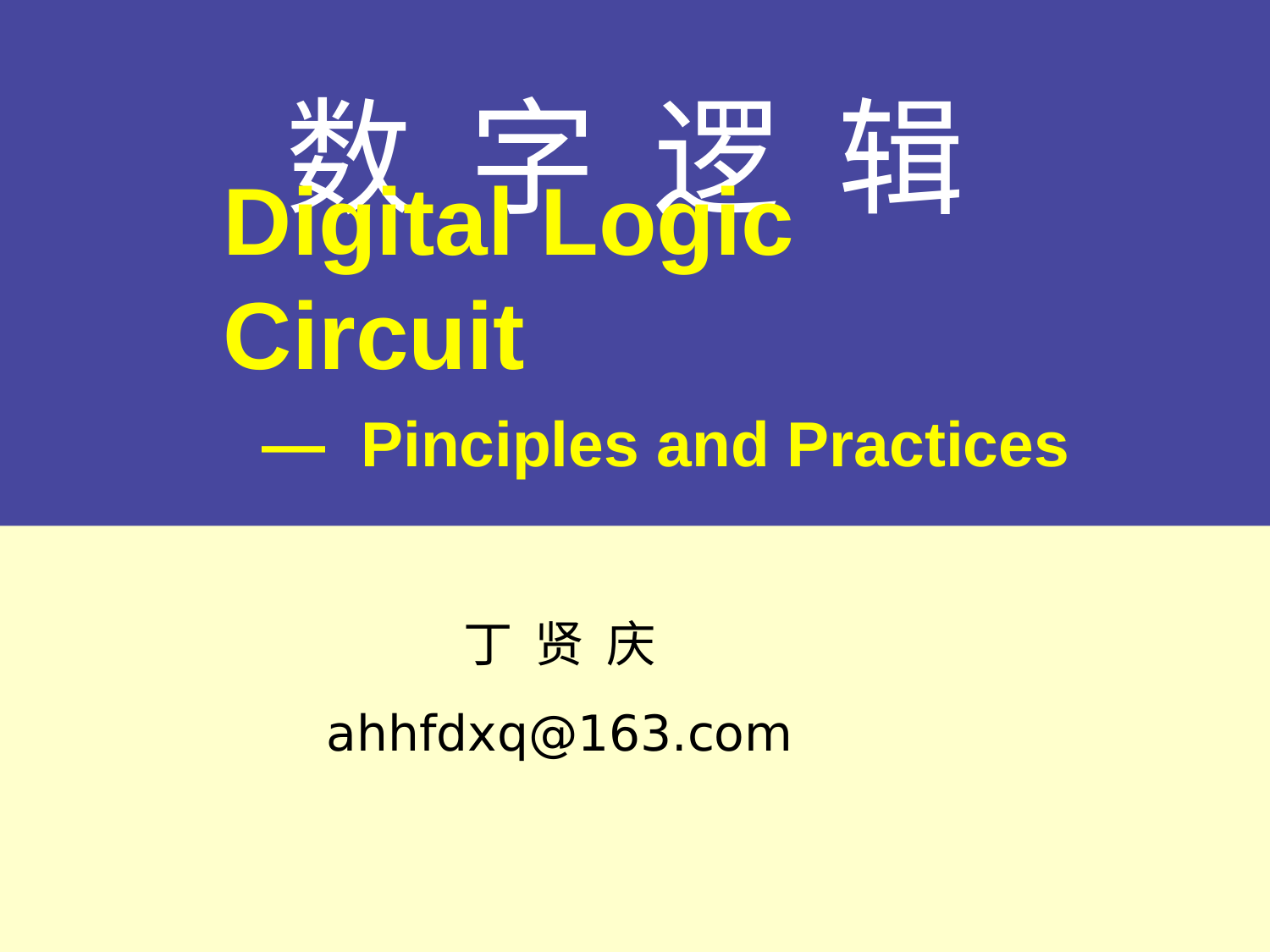

数  字  逻  辑
Digital Logic Circuit

    —  Pinciples and Practices
丁  贤  庆

ahhfdxq@163.com